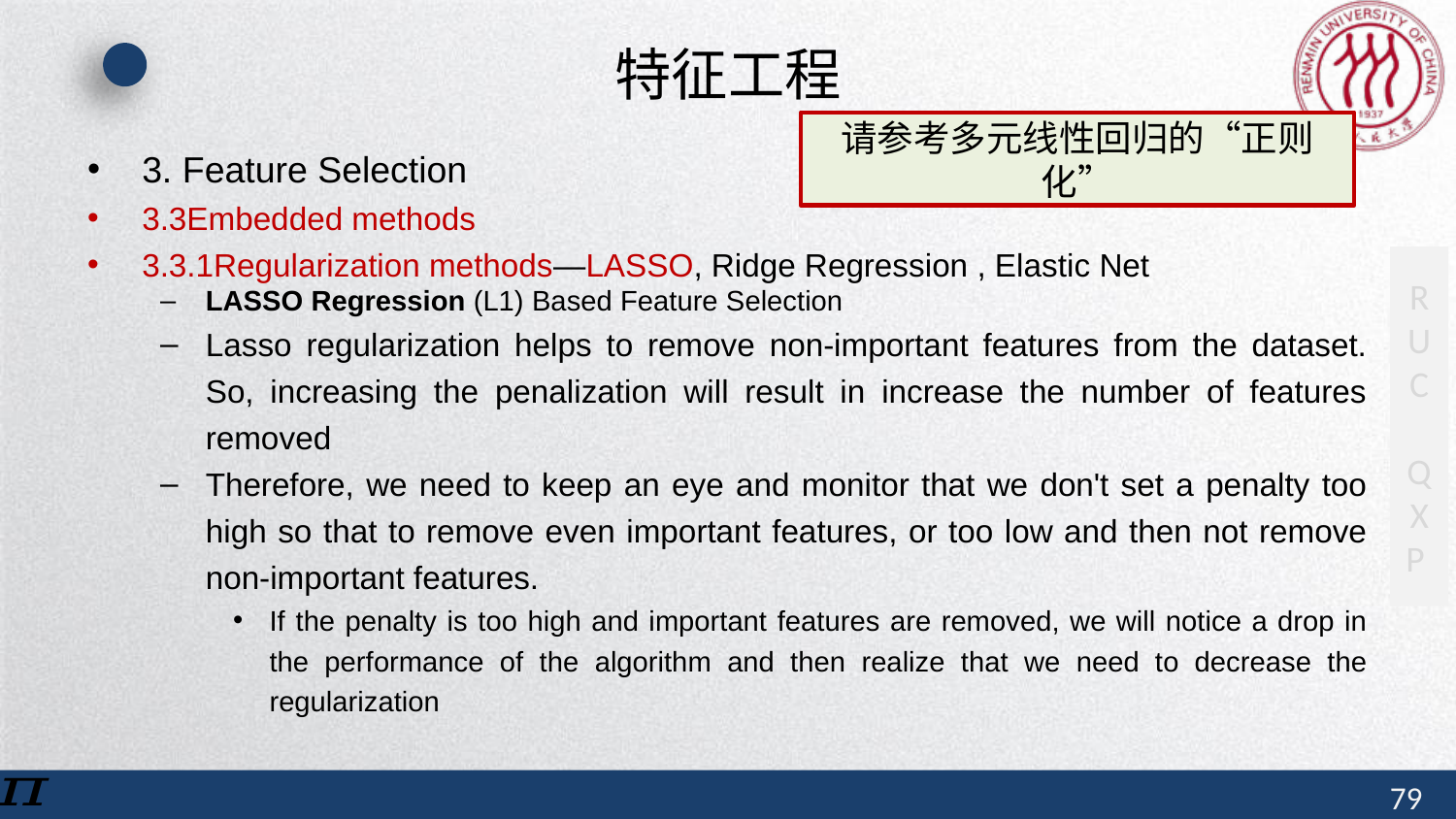

# 特征工程
请参考多元线性回归的“正则化”
3. Feature Selection
3.3Embedded methods
3.3.1Regularization methods—LASSO, Ridge Regression , Elastic Net
LASSO Regression (L1) Based Feature Selection
Lasso regularization helps to remove non-important features from the dataset. So, increasing the penalization will result in increase the number of features removed
Therefore, we need to keep an eye and monitor that we don't set a penalty too high so that to remove even important features, or too low and then not remove non-important features.
If the penalty is too high and important features are removed, we will notice a drop in the performance of the algorithm and then realize that we need to decrease the regularization